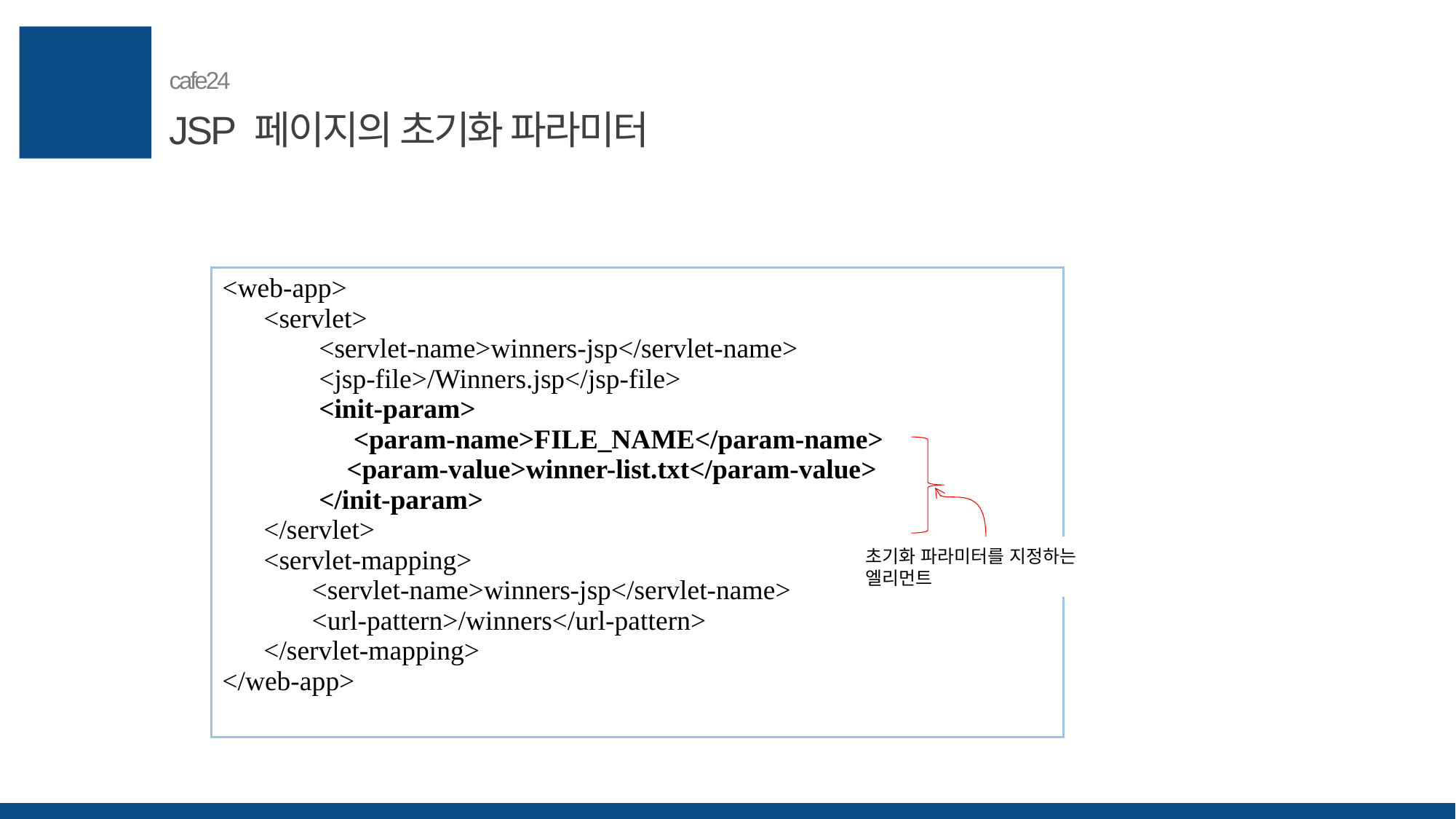

cafe24
JSP 페이지의 초기화 파라미터
| <web-app> <servlet> <servlet-name>winners-jsp</servlet-name> <jsp-file>/Winners.jsp</jsp-file> <init-param> <param-name>FILE\_NAME</param-name> <param-value>winner-list.txt</param-value> </init-param> </servlet> <servlet-mapping> <servlet-name>winners-jsp</servlet-name> <url-pattern>/winners</url-pattern> </servlet-mapping> </web-app> |
| --- |

초기화 파라미터를 지정하는
엘리먼트